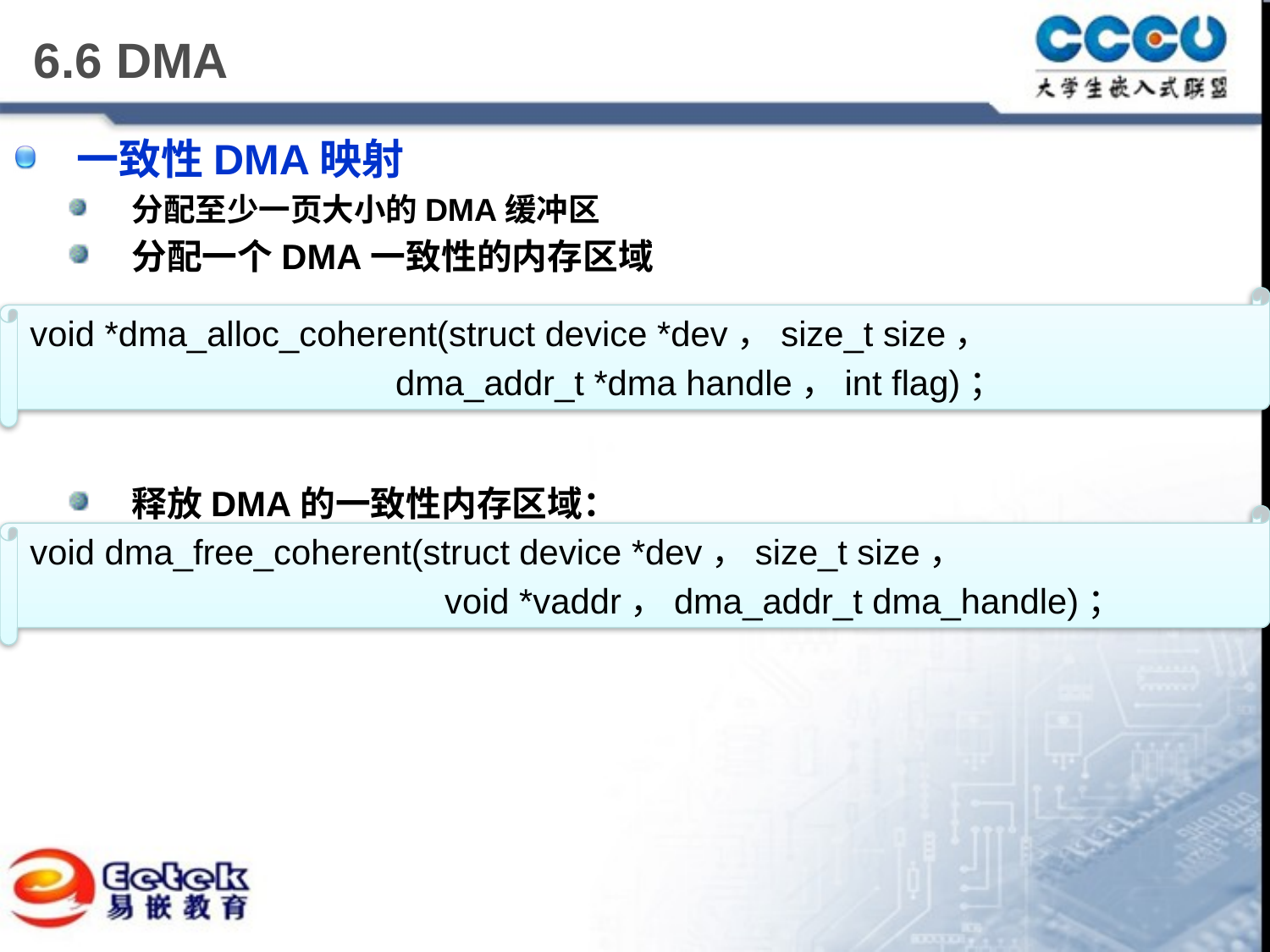

# 6.6 DMA
一致性DMA映射
分配至少一页大小的DMA缓冲区
分配一个DMA一致性的内存区域

释放DMA的一致性内存区域：

void *dma_alloc_coherent(struct device *dev，size_t size，
	                               dma_addr_t *dma handle，int flag)；
void dma_free_coherent(struct device *dev，size_t size，
	    	                       void *vaddr，dma_addr_t dma_handle)；